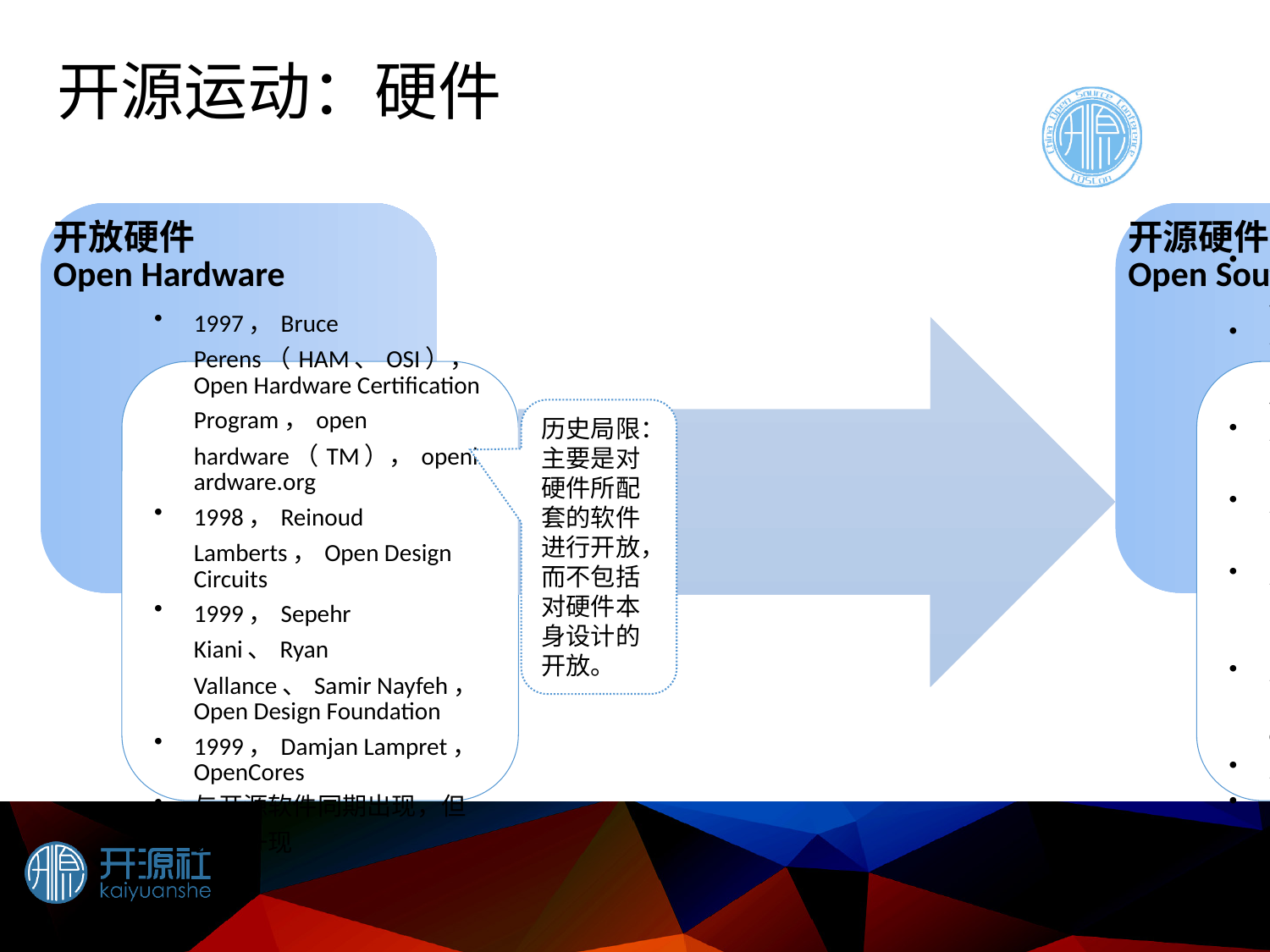

# 开源运动：硬件
开放硬件
Open Hardware
1997，Bruce Perens（HAM、OSI），Open Hardware Certification Program，open hardware（TM），openhardware.org
开源硬件
1998，Reinoud Lamberts，Open Design Circuits
1999，Sepehr Kiani、Ryan Vallance、Samir Nayfeh，Open Design Foundation
与开源软件同期出现，但昙花一现
1999，Damjan Lampret，OpenCores
历史局限：主要是对硬件所配套的软件进行开放，而不包括对硬件本身设计的开放。